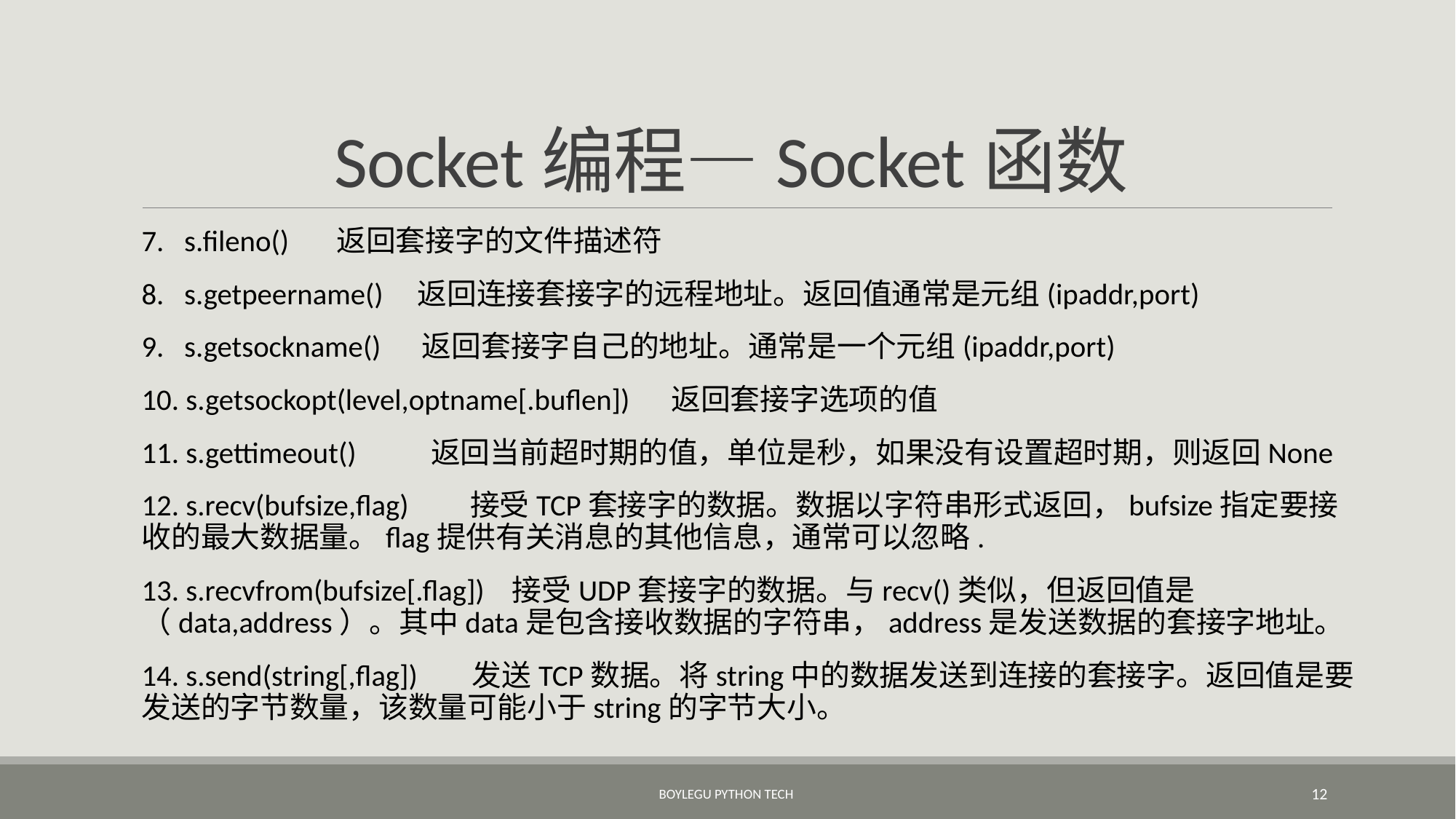

# Socket编程—Socket函数
7.   s.fileno()      返回套接字的文件描述符
8.   s.getpeername()    返回连接套接字的远程地址。返回值通常是元组(ipaddr,port)
9.   s.getsockname()     返回套接字自己的地址。通常是一个元组(ipaddr,port)
10. s.getsockopt(level,optname[.buflen])     返回套接字选项的值
11. s.gettimeout()          返回当前超时期的值，单位是秒，如果没有设置超时期，则返回None
12. s.recv(bufsize,flag)        接受TCP套接字的数据。数据以字符串形式返回，bufsize指定要接收的最大数据量。flag提供有关消息的其他信息，通常可以忽略.
13. s.recvfrom(bufsize[.flag])   接受UDP套接字的数据。与recv()类似，但返回值是（data,address）。其中data是包含接收数据的字符串，address是发送数据的套接字地址。
14. s.send(string[,flag])       发送TCP数据。将string中的数据发送到连接的套接字。返回值是要发送的字节数量，该数量可能小于string的字节大小。
BoyleGu Python Tech
12